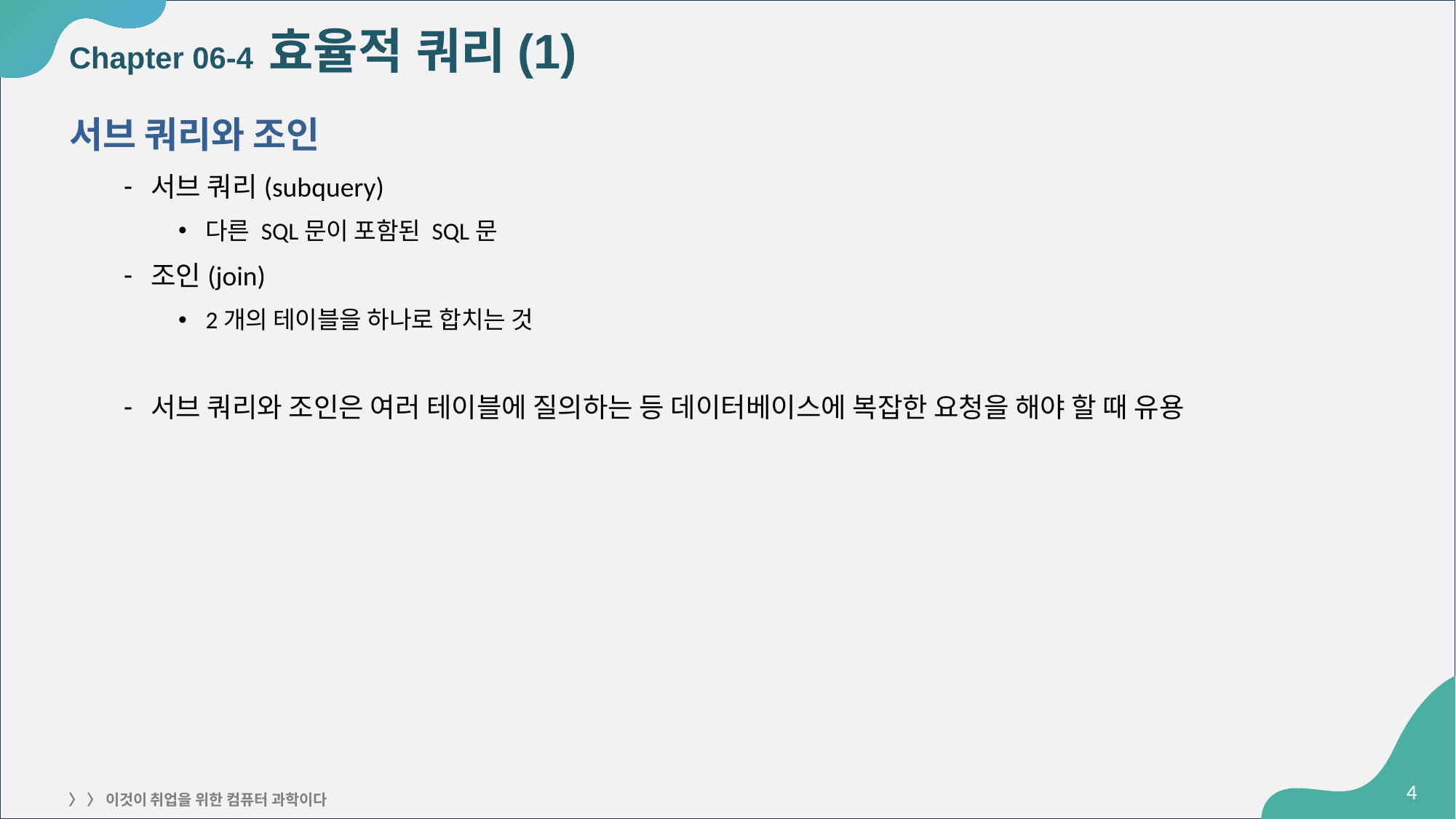

# Chapter 06-4 효율적 쿼리(1)
서브 쿼리와 조인
서브 쿼리(subquery)
다른 SQL문이 포함된 SQL문
조인(join)
2개의 테이블을 하나로 합치는 것

서브 쿼리와 조인은 여러 테이블에 질의하는 등 데이터베이스에 복잡한 요청을 해야 할 때 유용
4
〉 〉 이것이 취업을 위한 컴퓨터 과학이다